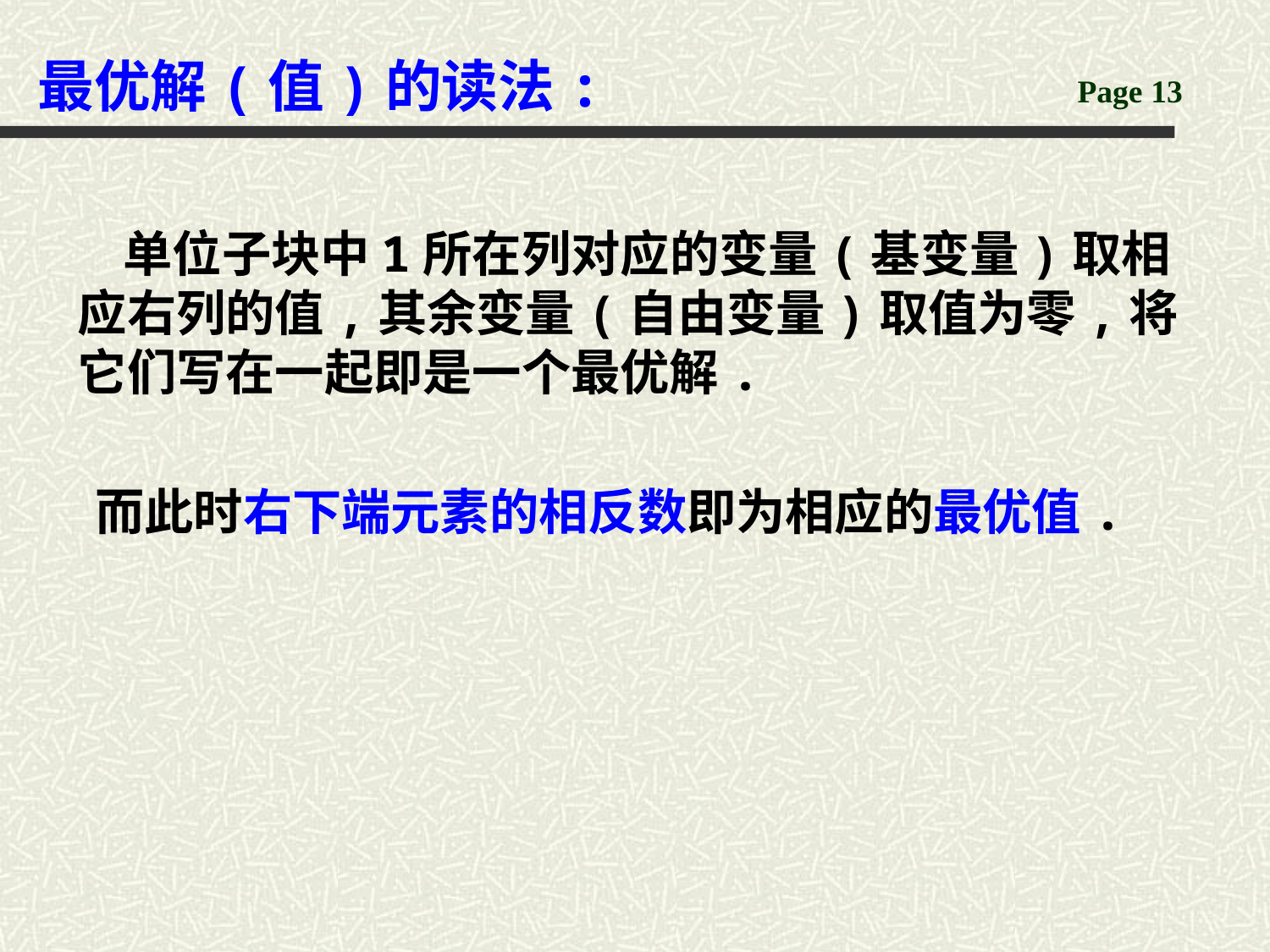

# 最优解(值)的读法:
   单位子块中1所在列对应的变量(基变量)取相应右列的值,其余变量(自由变量)取值为零,将它们写在一起即是一个最优解.
而此时右下端元素的相反数即为相应的最优值.